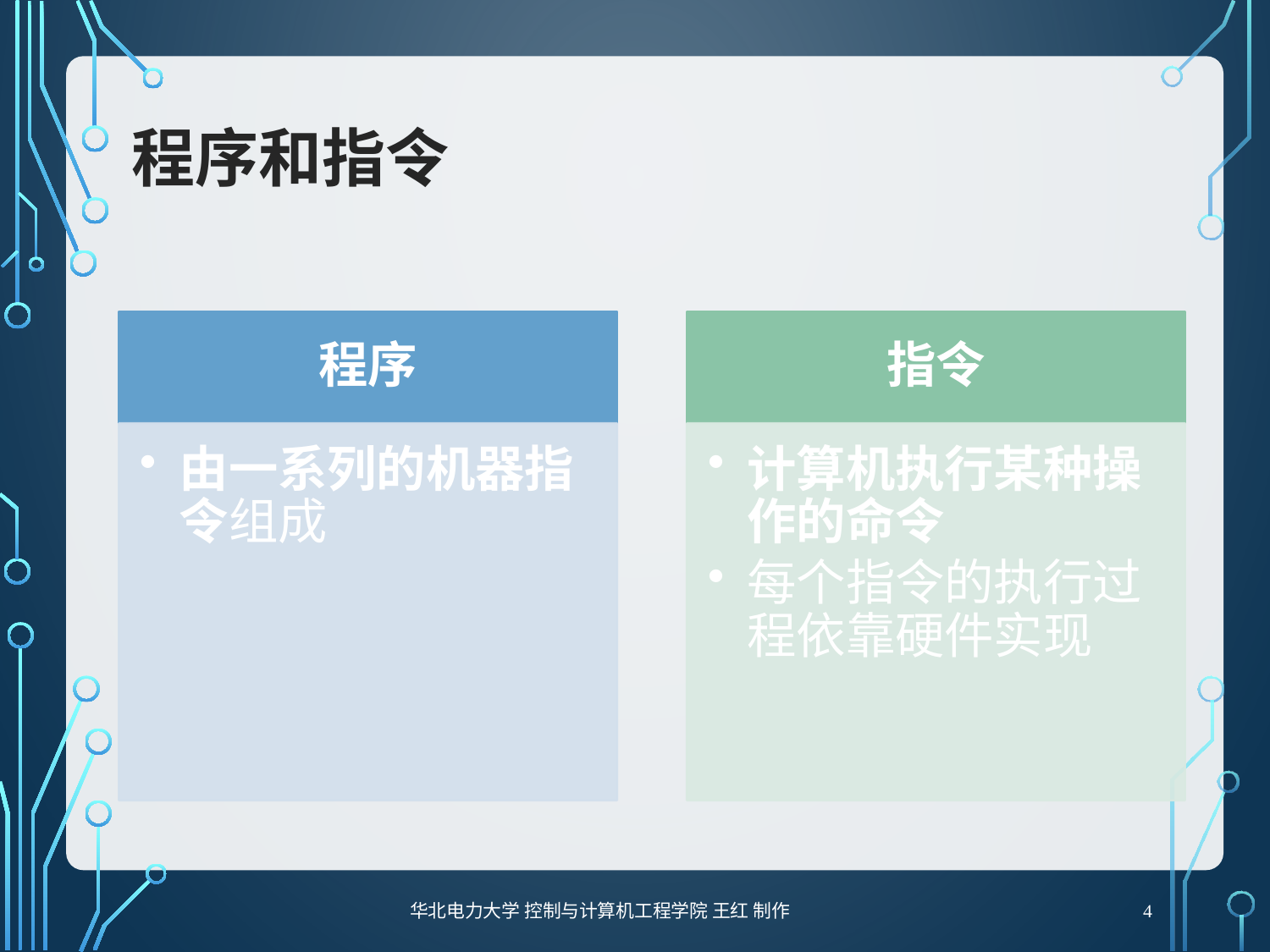

# 程序和指令
程序
由一系列的机器指令组成
指令
计算机执行某种操作的命令
每个指令的执行过程依靠硬件实现
4
华北电力大学 控制与计算机工程学院 王红 制作